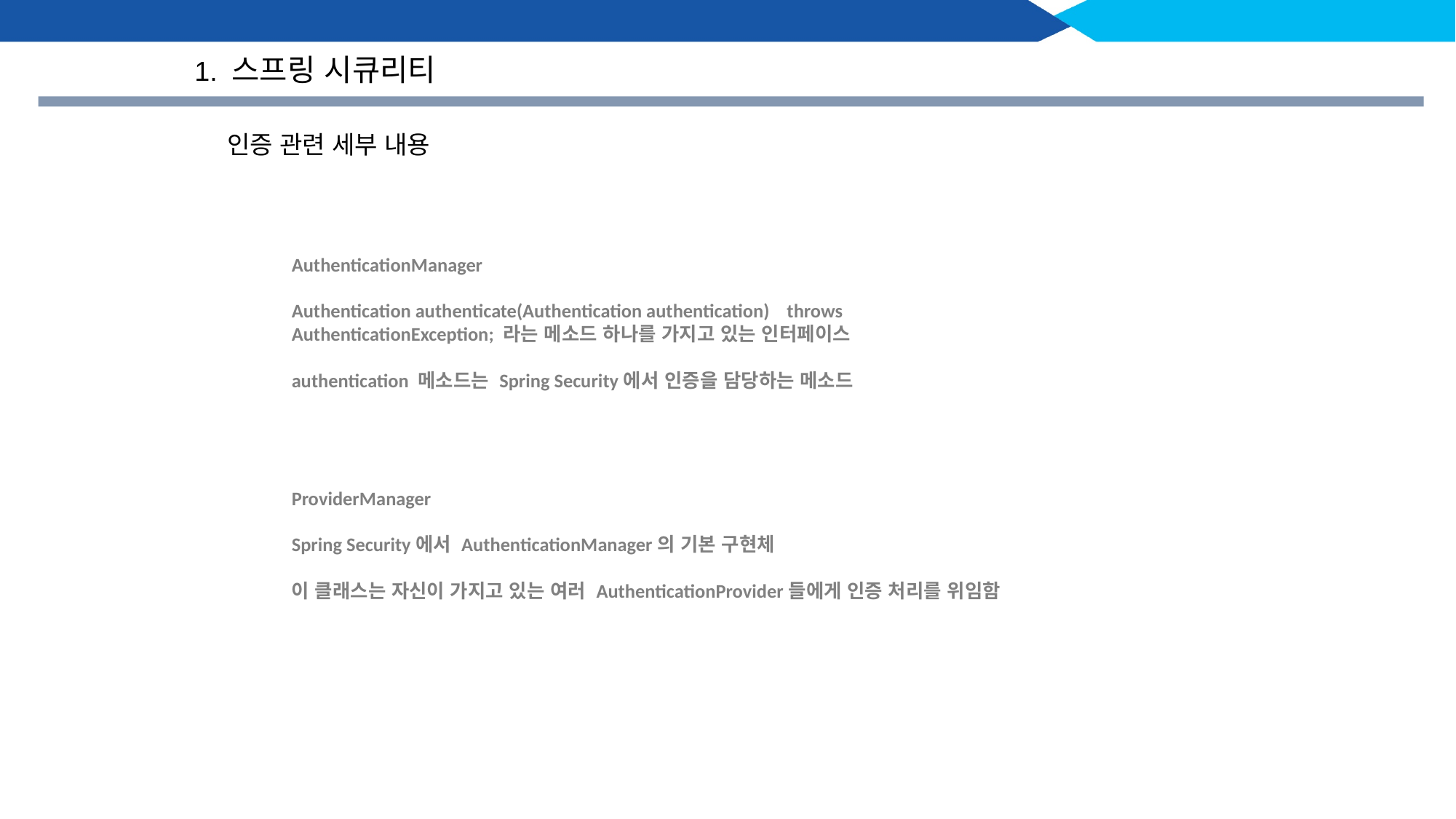

1. 스프링 시큐리티
인증 관련 세부 내용
AuthenticationManager

Authentication authenticate(Authentication authentication)    throws AuthenticationException; 라는 메소드 하나를 가지고 있는 인터페이스

authentication 메소드는 Spring Security에서 인증을 담당하는 메소드
ProviderManager

Spring Security에서 AuthenticationManager의 기본 구현체

이 클래스는 자신이 가지고 있는 여러 AuthenticationProvider들에게 인증 처리를 위임함